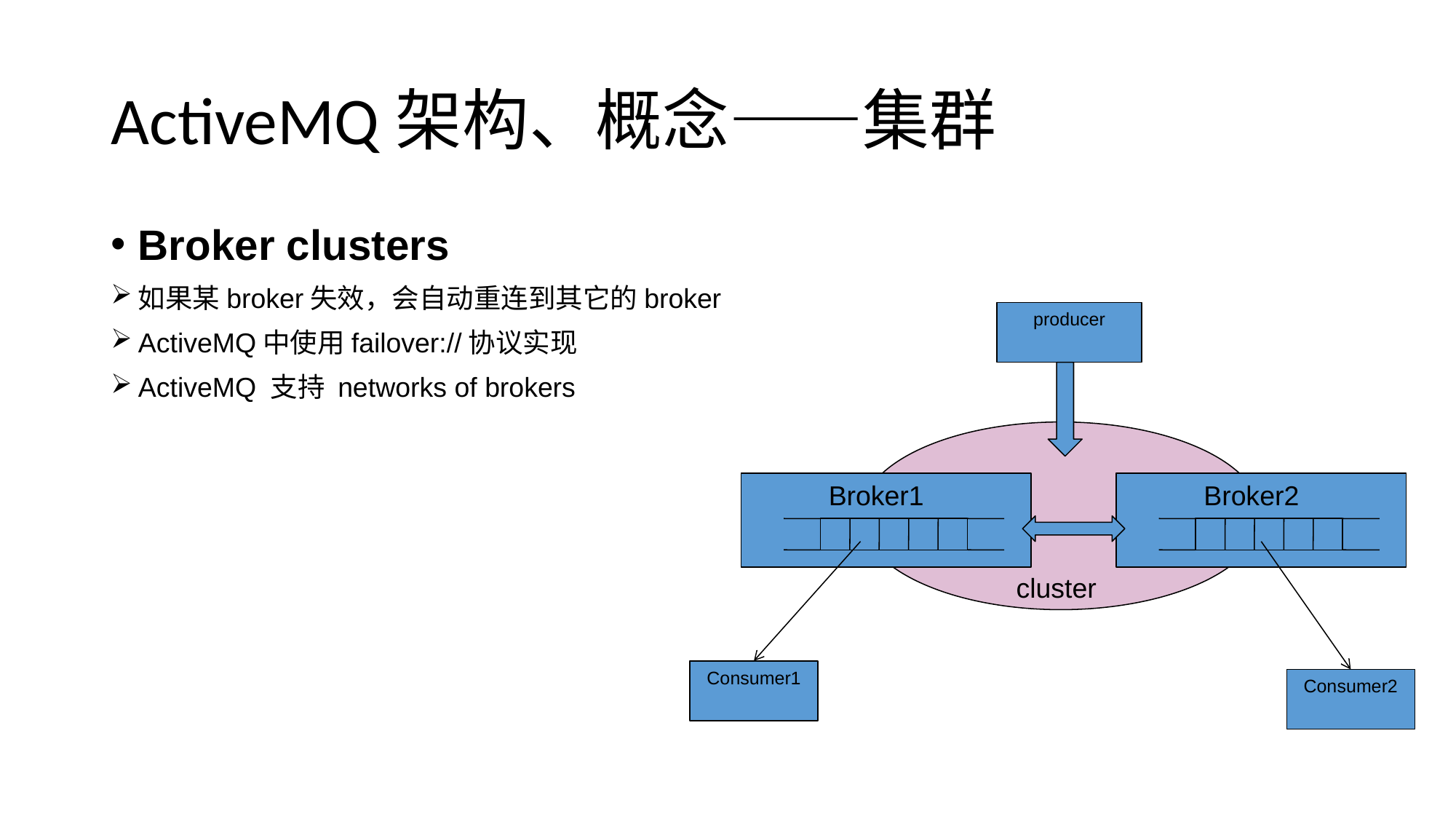

# ActiveMQ架构、概念——集群
Broker clusters
如果某broker失效，会自动重连到其它的broker
ActiveMQ中使用failover://协议实现
ActiveMQ 支持 networks of brokers
producer

Broker1

Broker2

cluster
Consumer1
Consumer2